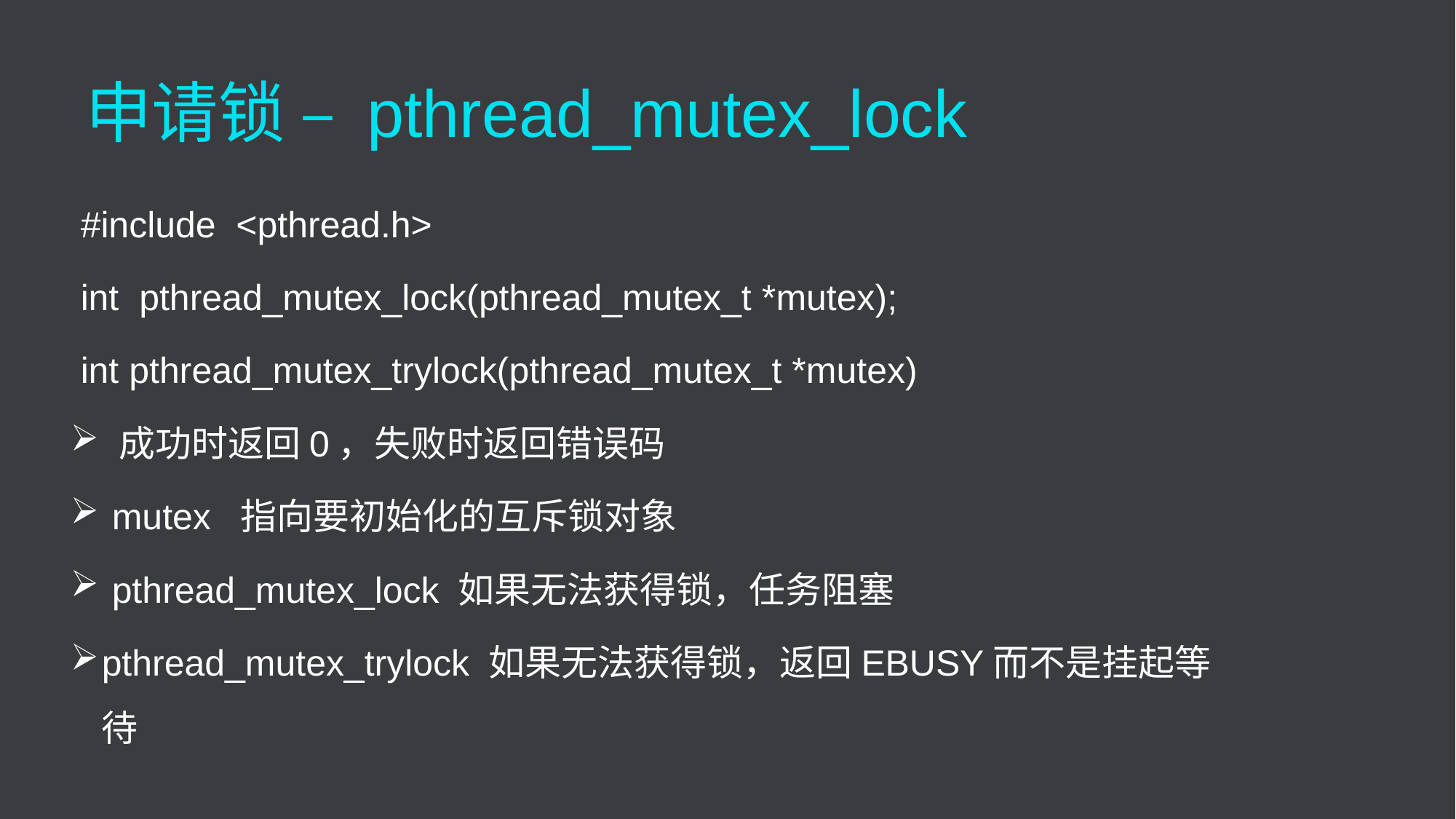

申请锁 – pthread_mutex_lock
 #include  <pthread.h>
 int  pthread_mutex_lock(pthread_mutex_t *mutex);
 int pthread_mutex_trylock(pthread_mutex_t *mutex)
 成功时返回0，失败时返回错误码
 mutex  指向要初始化的互斥锁对象
 pthread_mutex_lock 如果无法获得锁，任务阻塞
pthread_mutex_trylock 如果无法获得锁，返回EBUSY而不是挂起等待